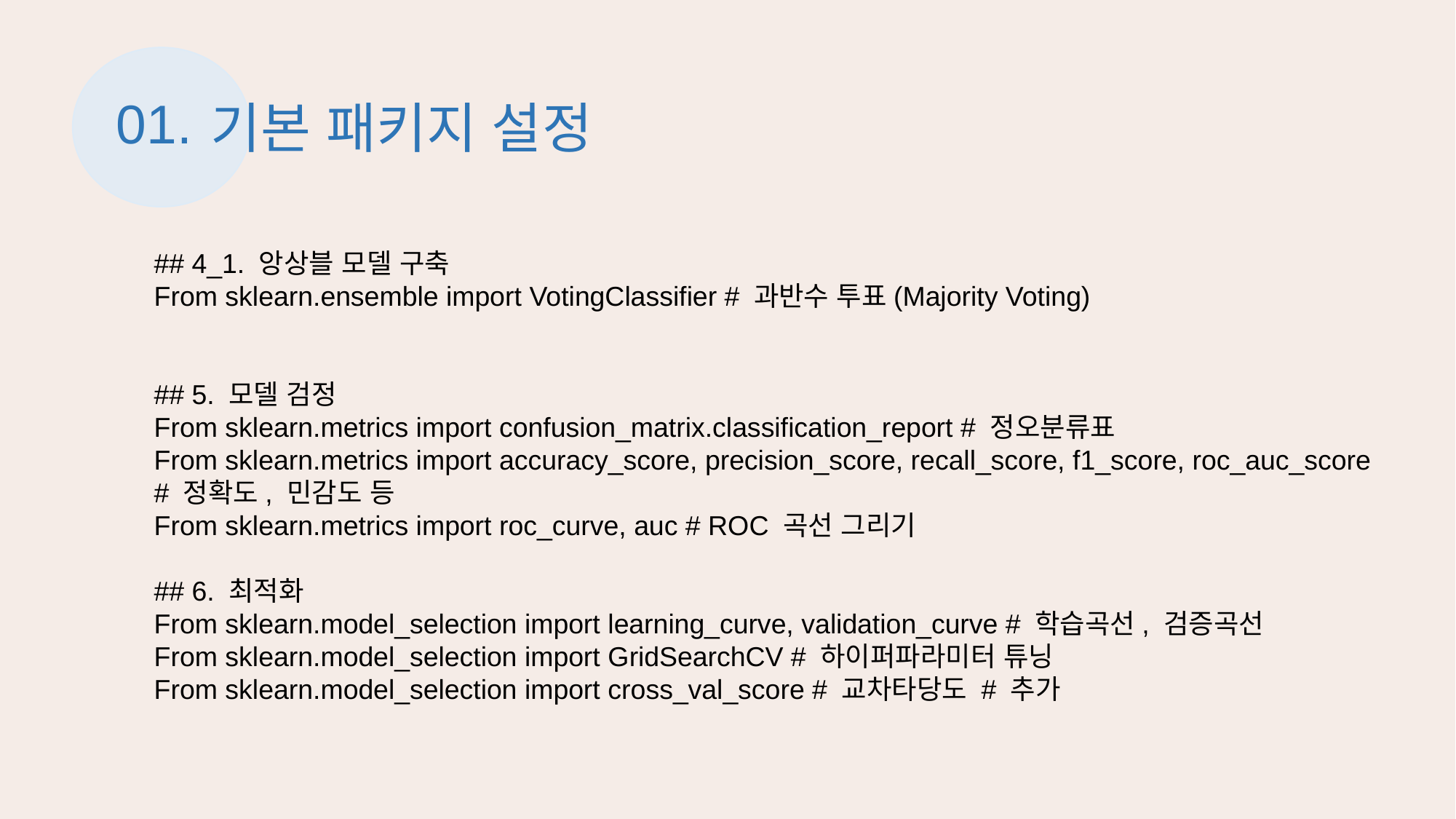

01.
기본 패키지 설정
## 4_1. 앙상블 모델 구축
From sklearn.ensemble import VotingClassifier # 과반수 투표(Majority Voting)

## 5. 모델 검정
From sklearn.metrics import confusion_matrix.classification_report # 정오분류표
From sklearn.metrics import accuracy_score, precision_score, recall_score, f1_score, roc_auc_score # 정확도, 민감도 등
From sklearn.metrics import roc_curve, auc # ROC 곡선 그리기

## 6. 최적화
From sklearn.model_selection import learning_curve, validation_curve # 학습곡선, 검증곡선
From sklearn.model_selection import GridSearchCV # 하이퍼파라미터 튜닝
From sklearn.model_selection import cross_val_score # 교차타당도 # 추가